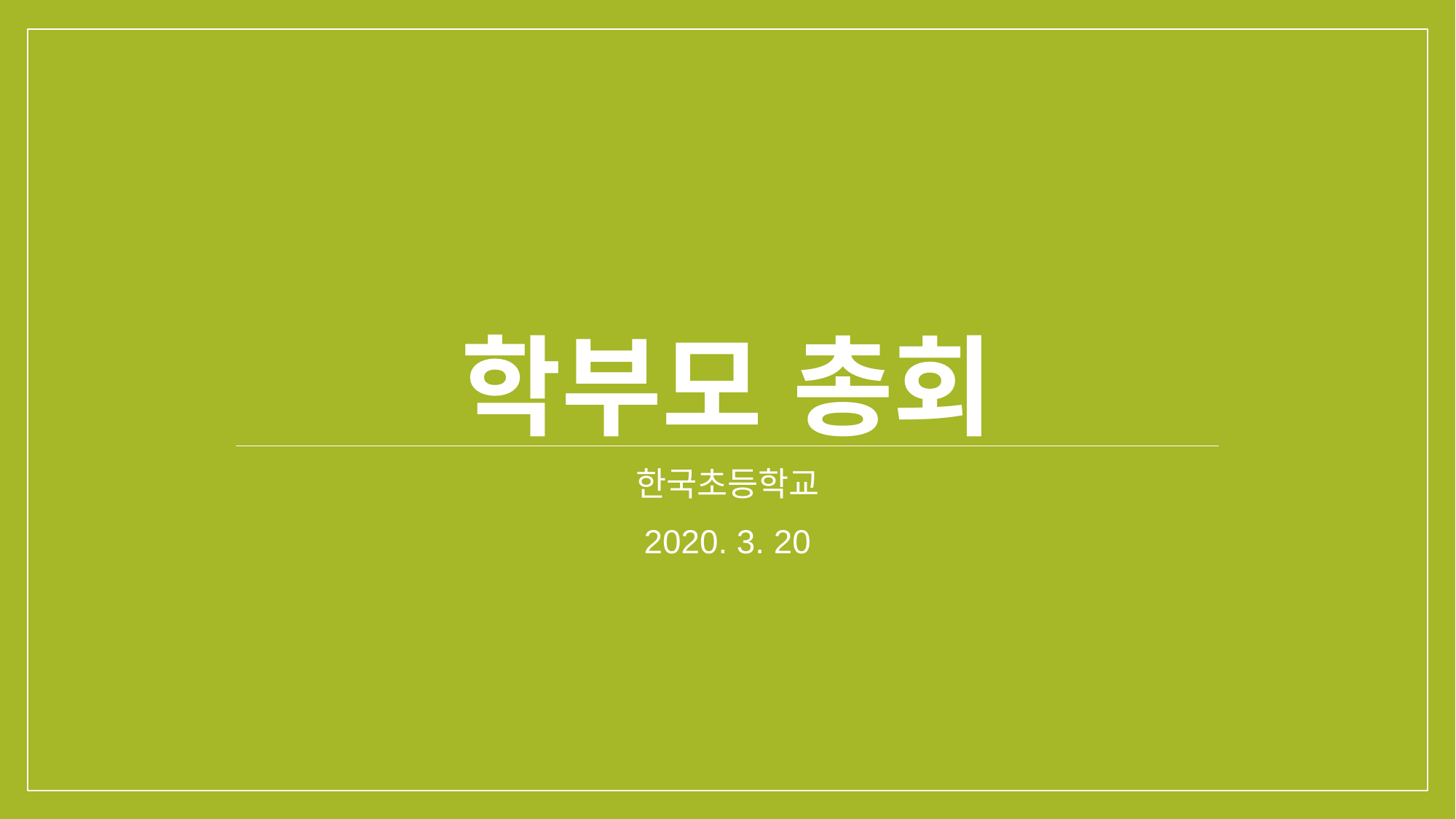

# 학부모 총회
한국초등학교
2020. 3. 20